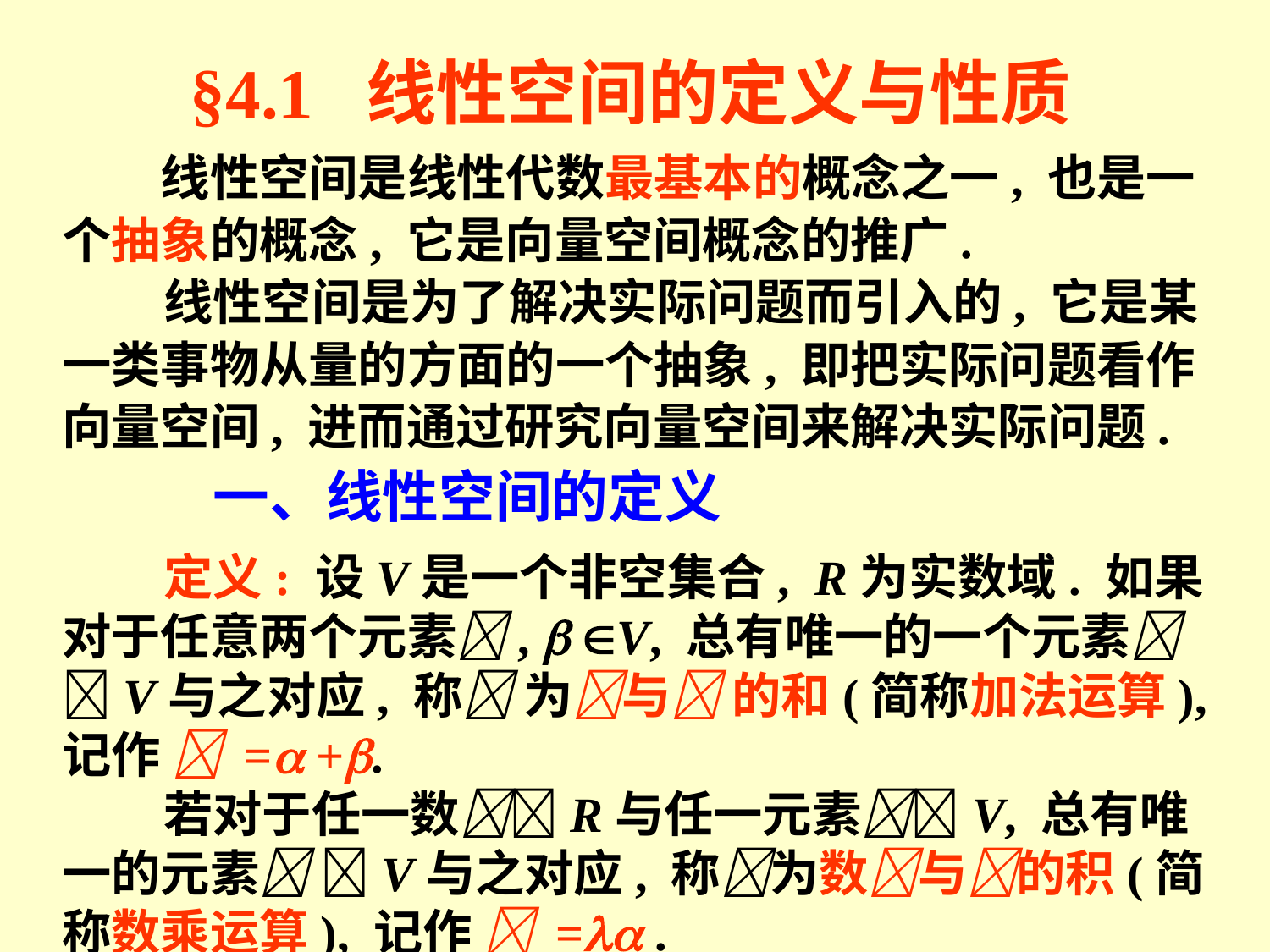

§4.1  线性空间的定义与性质
　　线性空间是线性代数最基本的概念之一, 也是一个抽象的概念, 它是向量空间概念的推广.
        线性空间是为了解决实际问题而引入的, 它是某一类事物从量的方面的一个抽象, 即把实际问题看作向量空间, 进而通过研究向量空间来解决实际问题.
一、线性空间的定义
        定义: 设V是一个非空集合,  R为实数域. 如果对于任意两个元素α, β ∈V, 总有唯一的一个元素γ ∈V与之对应, 称γ 为α与β 的和(简称加法运算), 记作 γ =α +β.
        若对于任一数λ∈R与任一元素α∈V, 总有唯一的元素δ ∈V与之对应, 称δ为数λ与α的积(简称数乘运算), 记作 δ =λα .